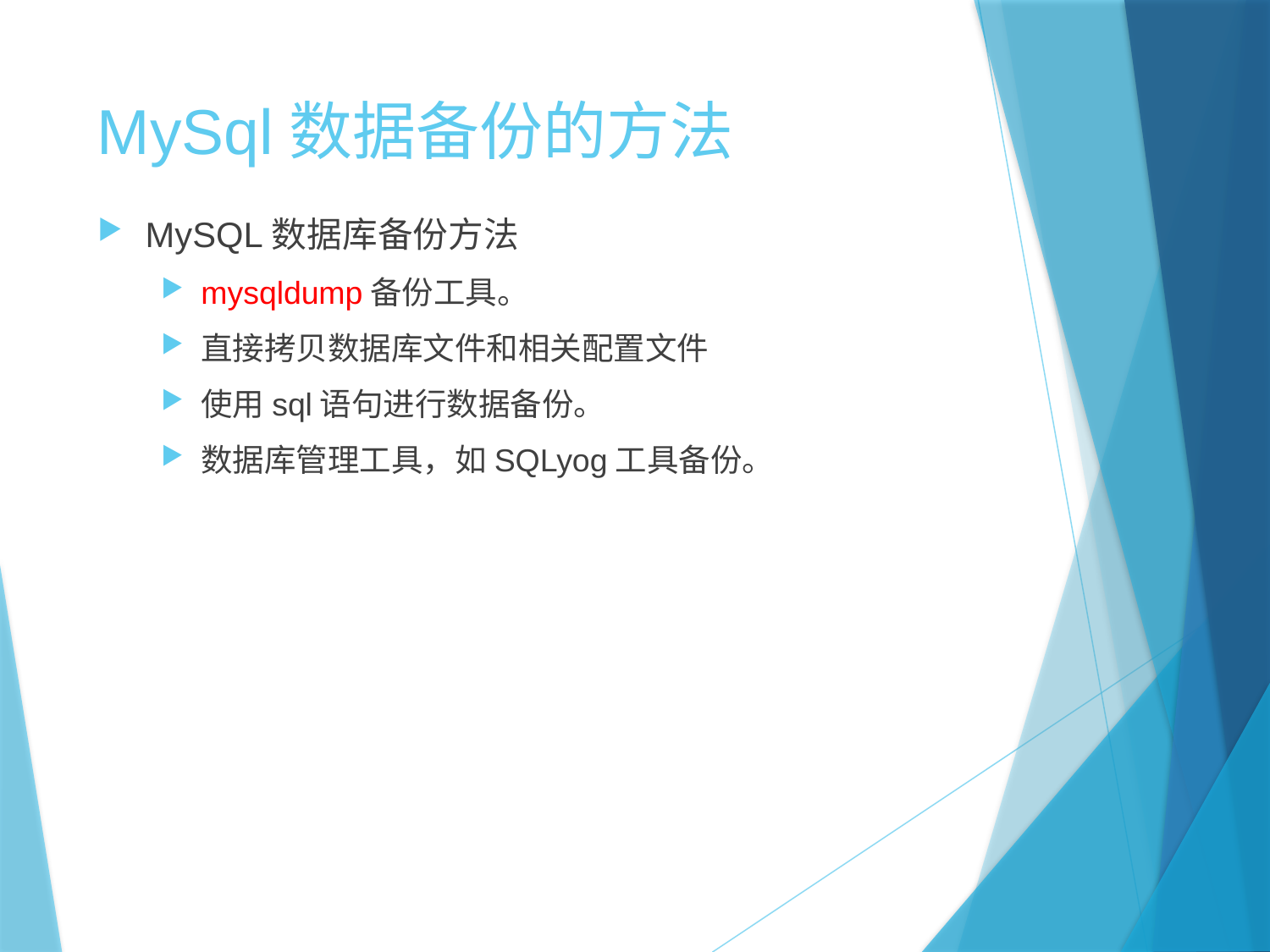

# MySql数据备份的方法
MySQL数据库备份方法
mysqldump备份工具。
直接拷贝数据库文件和相关配置文件
使用sql语句进行数据备份。
数据库管理工具，如SQLyog工具备份。